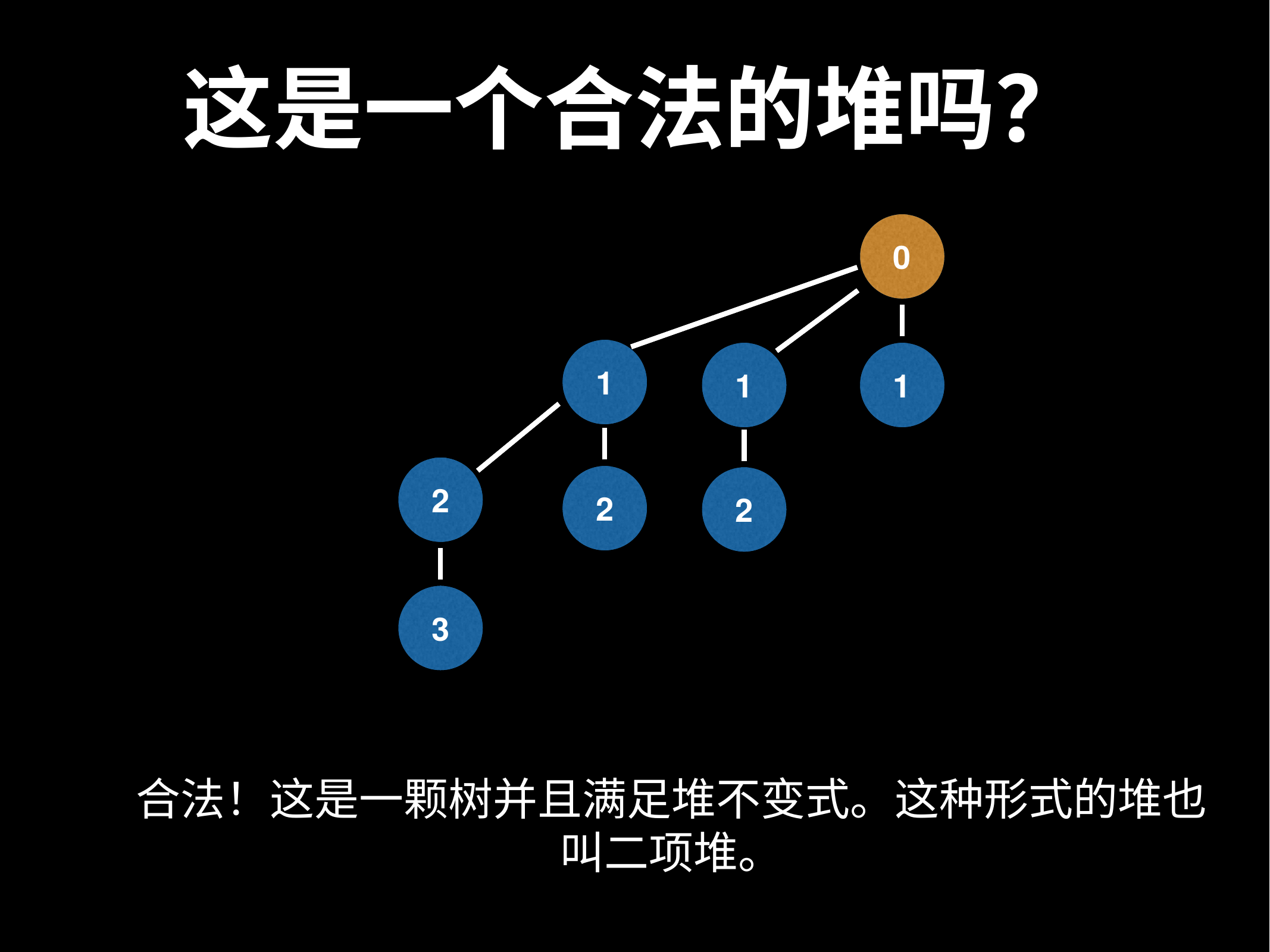

# 这是一个合法的堆吗？
0
0

7
1
6
1
11
1

32
2
11
2
11
2

53
3
合法！这是一颗树并且满足堆不变式。这种形式的堆也叫二项堆。